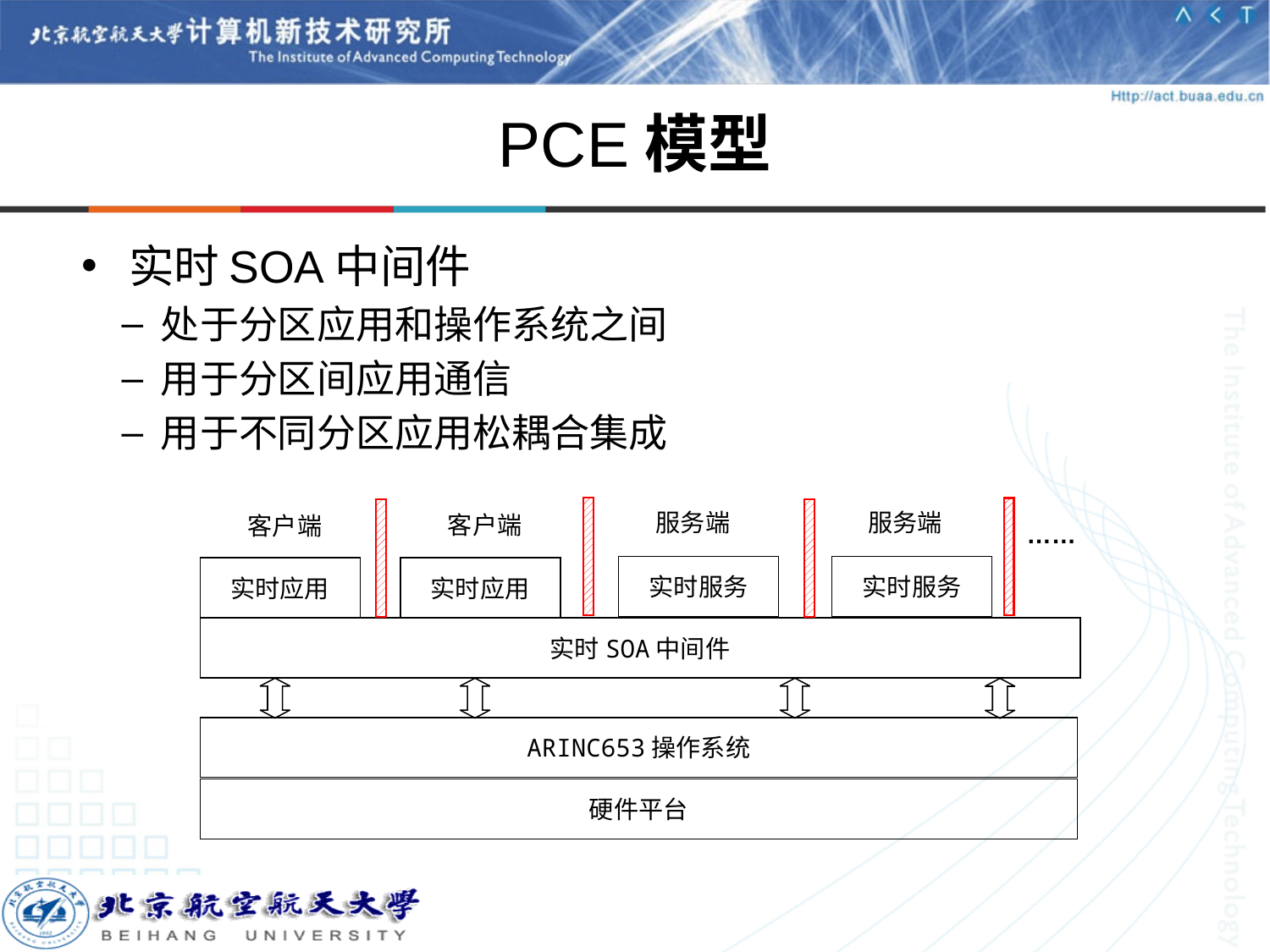

# PCE模型
实时SOA中间件
处于分区应用和操作系统之间
用于分区间应用通信
用于不同分区应用松耦合集成
服务端
服务端
客户端
客户端

……
实时服务
实时服务
实时应用
实时应用
实时SOA中间件

ARINC653操作系统
硬件平台